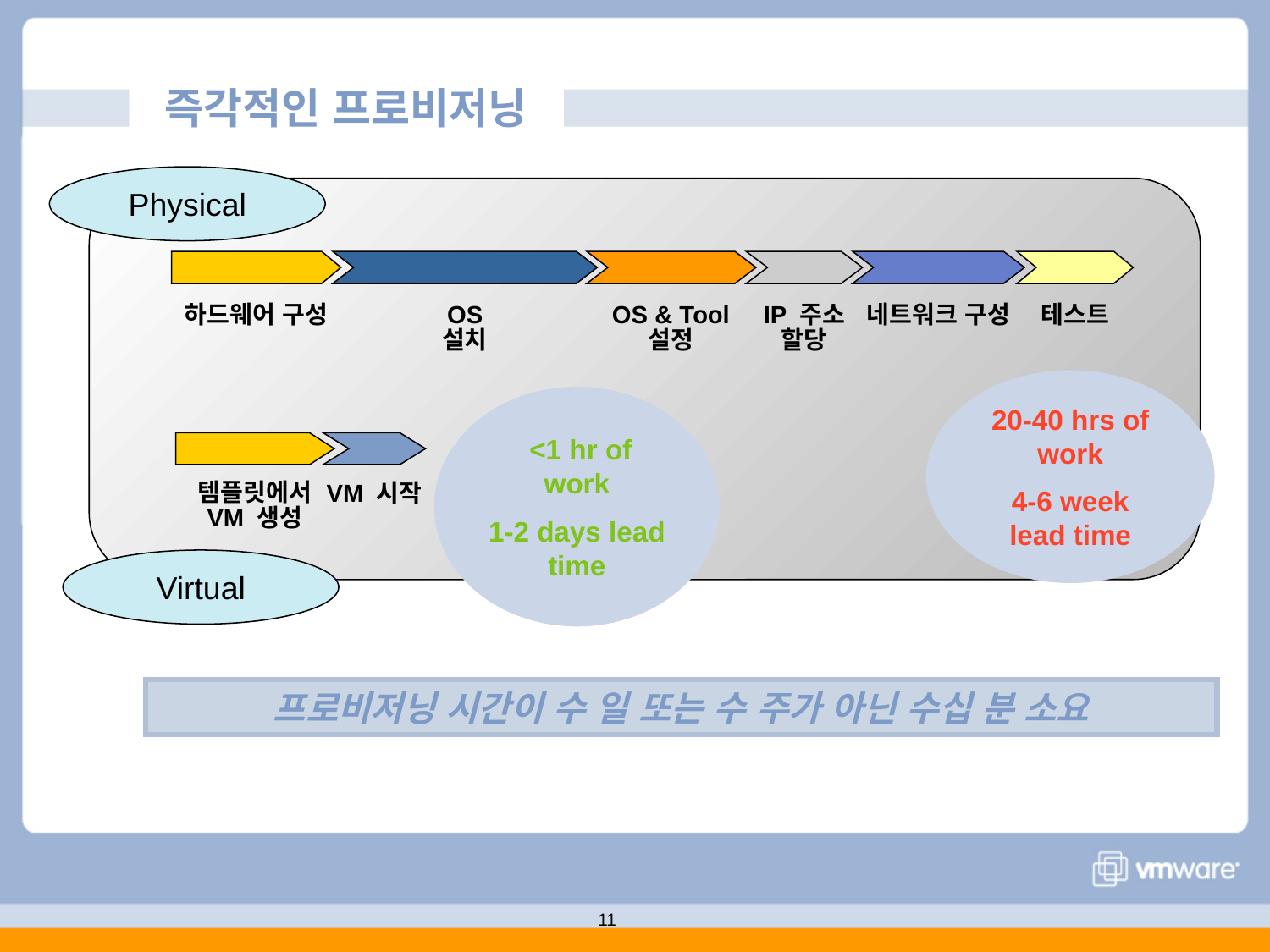

# 즉각적인 프로비저닝
Physical

하드웨어 구성

OS 설치

OS & Tool 설정

IP 주소 할당

네트워크 구성

테스트
20-40 hrs of work
4-6 week lead time
 <1 hr of work
1-2 days lead time

템플릿에서 VM 생성

VM 시작
Virtual
프로비저닝 시간이 수 일 또는 수 주가 아닌 수십 분 소요
11